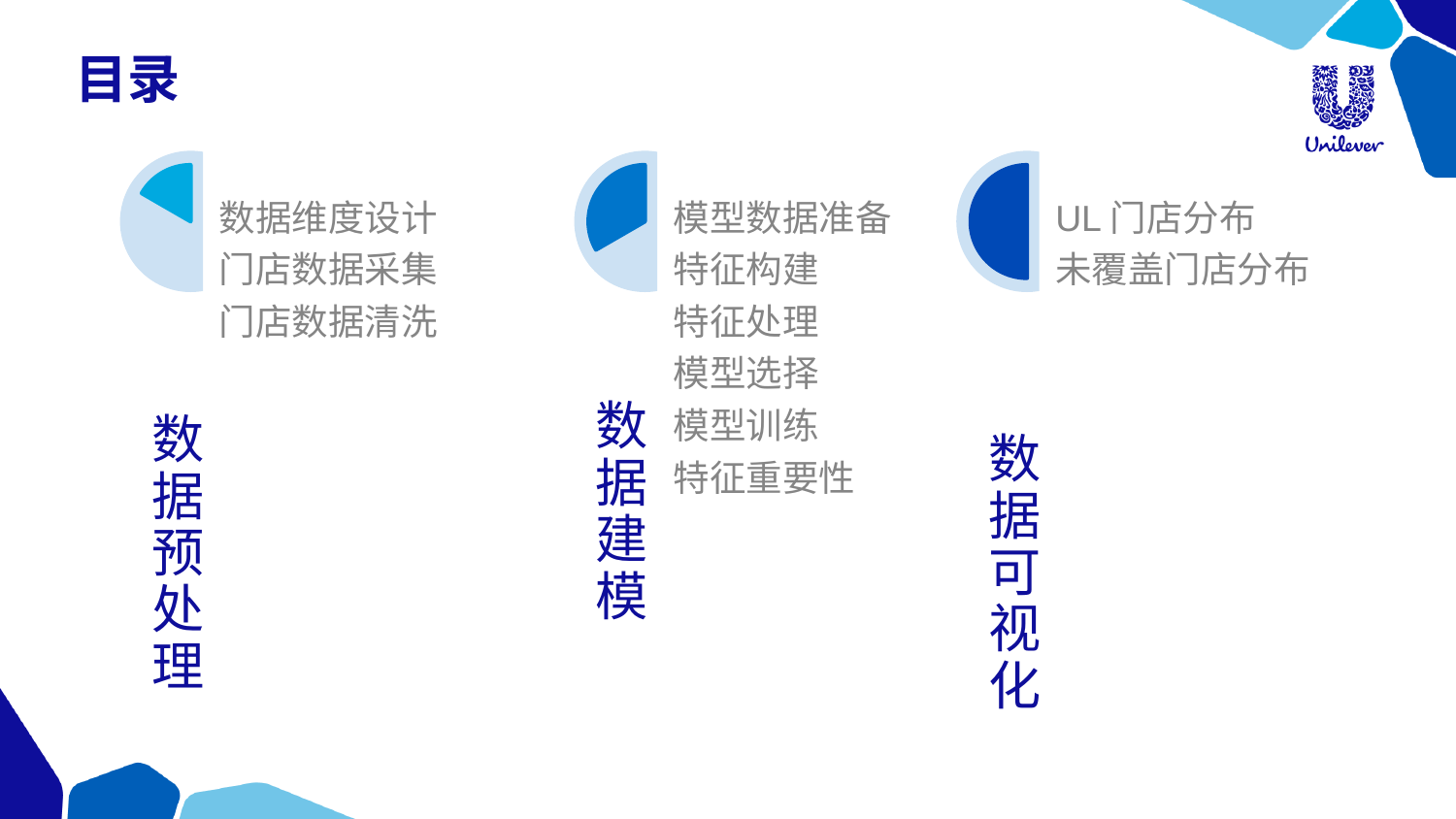

目录
数据预处理
数据维度设计
门店数据采集
门店数据清洗
数据建模
模型数据准备
特征构建
特征处理
模型选择
模型训练
特征重要性
数据可视化
UL门店分布
未覆盖门店分布